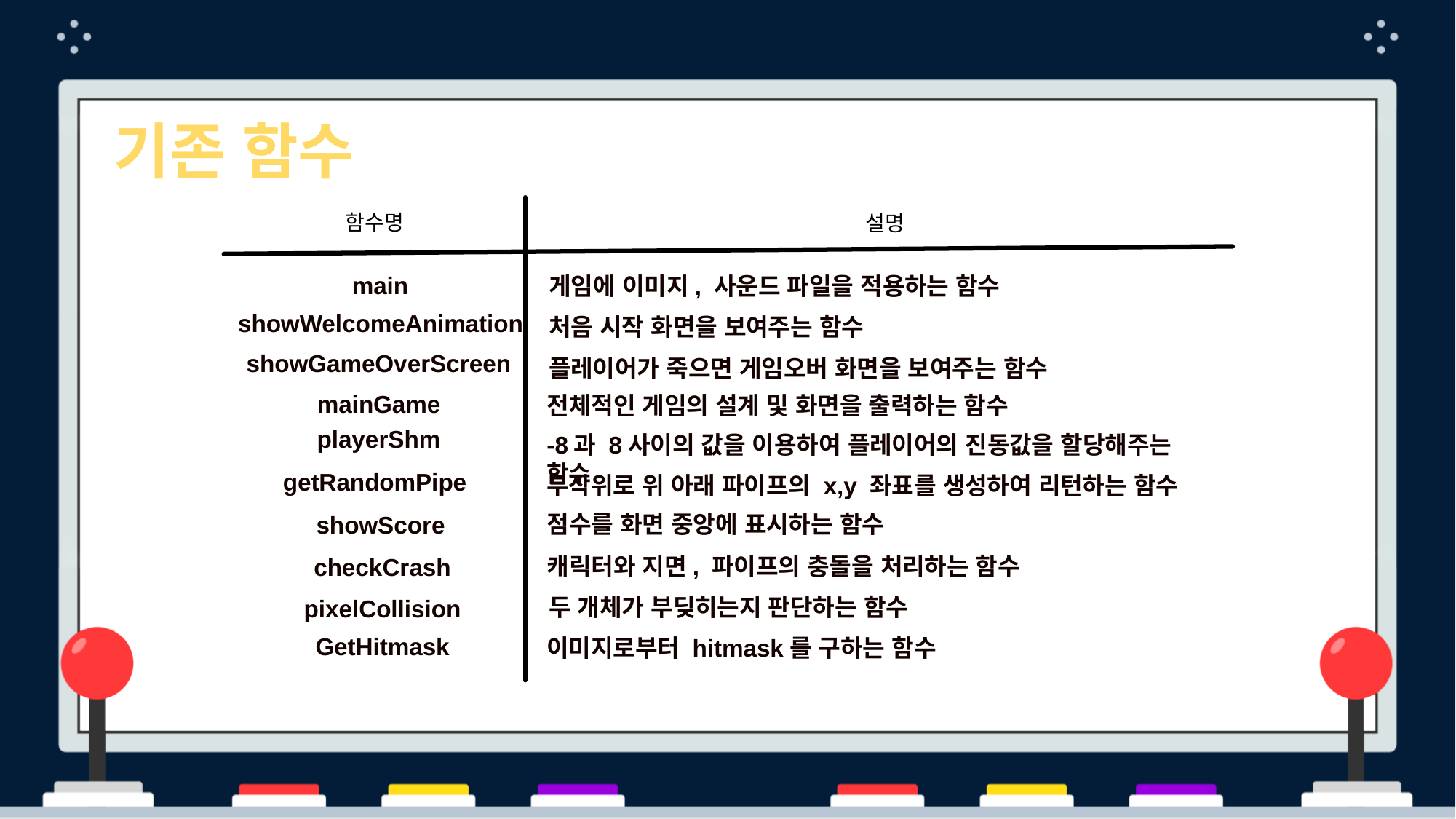

기존 함수
함수명
설명
main
게임에 이미지, 사운드 파일을 적용하는 함수
showWelcomeAnimation
처음 시작 화면을 보여주는 함수
showGameOverScreen
플레이어가 죽으면 게임오버 화면을 보여주는 함수
mainGame
전체적인 게임의 설계 및 화면을 출력하는 함수
playerShm
-8과 8사이의 값을 이용하여 플레이어의 진동값을 할당해주는 함수
getRandomPipe
무작위로 위 아래 파이프의 x,y 좌표를 생성하여 리턴하는 함수
점수를 화면 중앙에 표시하는 함수
showScore
캐릭터와 지면, 파이프의 충돌을 처리하는 함수
checkCrash
두 개체가 부딪히는지 판단하는 함수
pixelCollision
GetHitmask
이미지로부터 hitmask를 구하는 함수